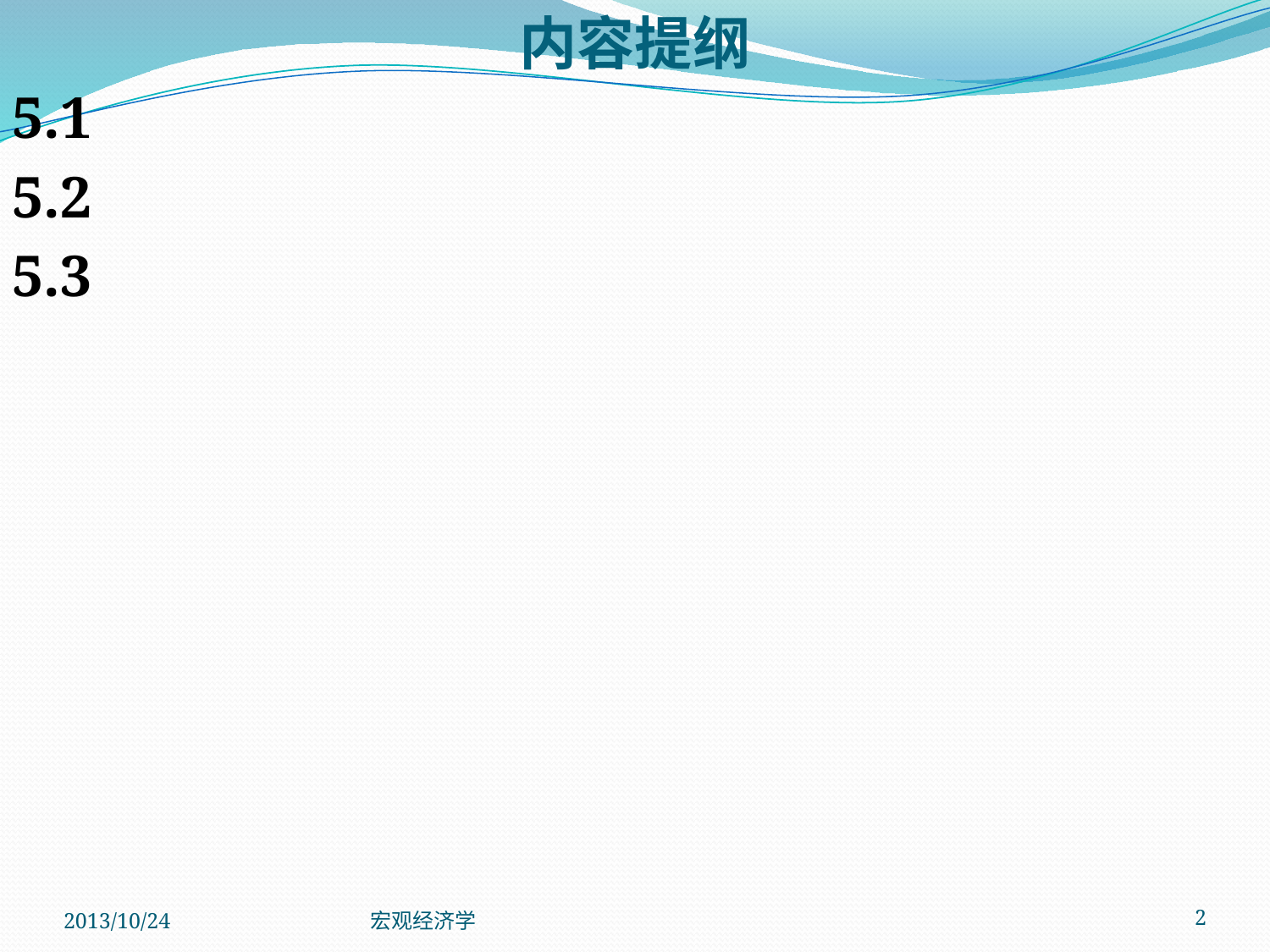

# 内容提纲
5.1
5.2
5.3

2013/10/24
宏观经济学
2